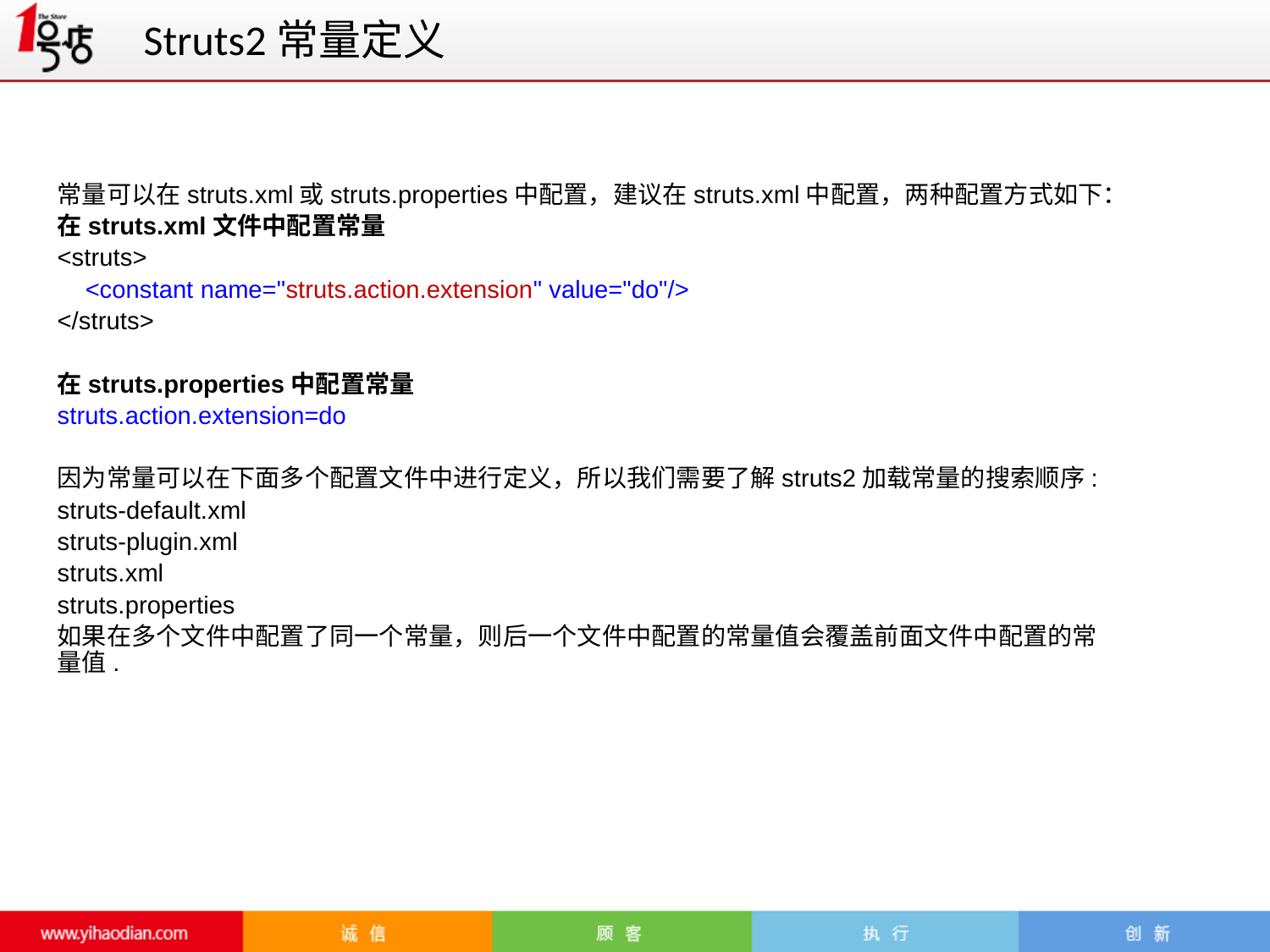

# Struts2常量定义
常量可以在struts.xml或struts.properties中配置，建议在struts.xml中配置，两种配置方式如下：
在struts.xml文件中配置常量
<struts>
    <constant name="struts.action.extension" value="do"/>
</struts>

在struts.properties中配置常量
struts.action.extension=do

因为常量可以在下面多个配置文件中进行定义，所以我们需要了解struts2加载常量的搜索顺序:
struts-default.xml
struts-plugin.xml
struts.xml
struts.properties
如果在多个文件中配置了同一个常量，则后一个文件中配置的常量值会覆盖前面文件中配置的常量值.